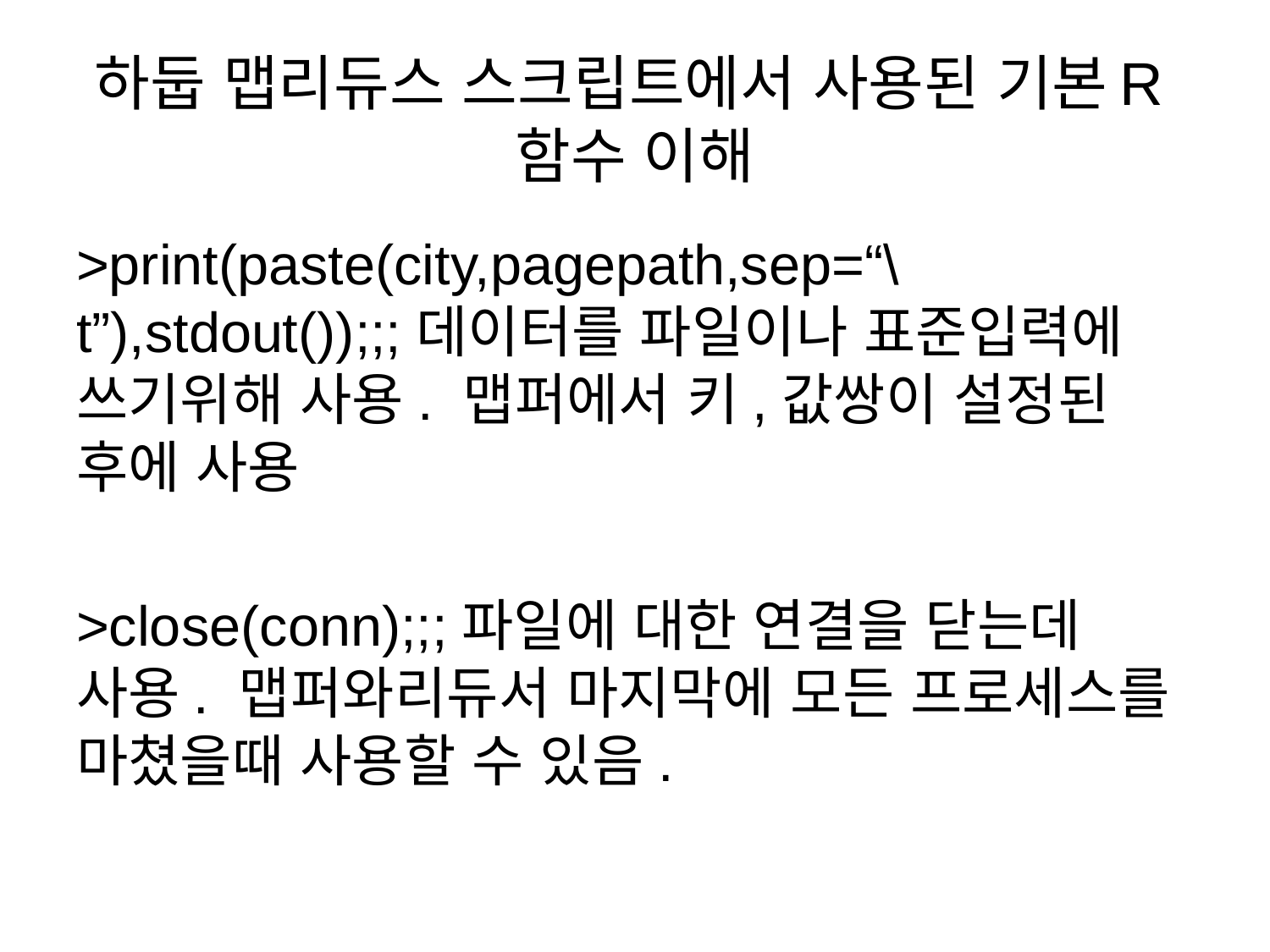

# 하둡 맵리듀스 스크립트에서 사용된 기본R함수 이해
>print(paste(city,pagepath,sep=“\t”),stdout());;;데이터를 파일이나 표준입력에 쓰기위해 사용. 맵퍼에서 키,값쌍이 설정된 후에 사용

>close(conn);;;파일에 대한 연결을 닫는데 사용. 맵퍼와리듀서 마지막에 모든 프로세스를 마쳤을때 사용할 수 있음.